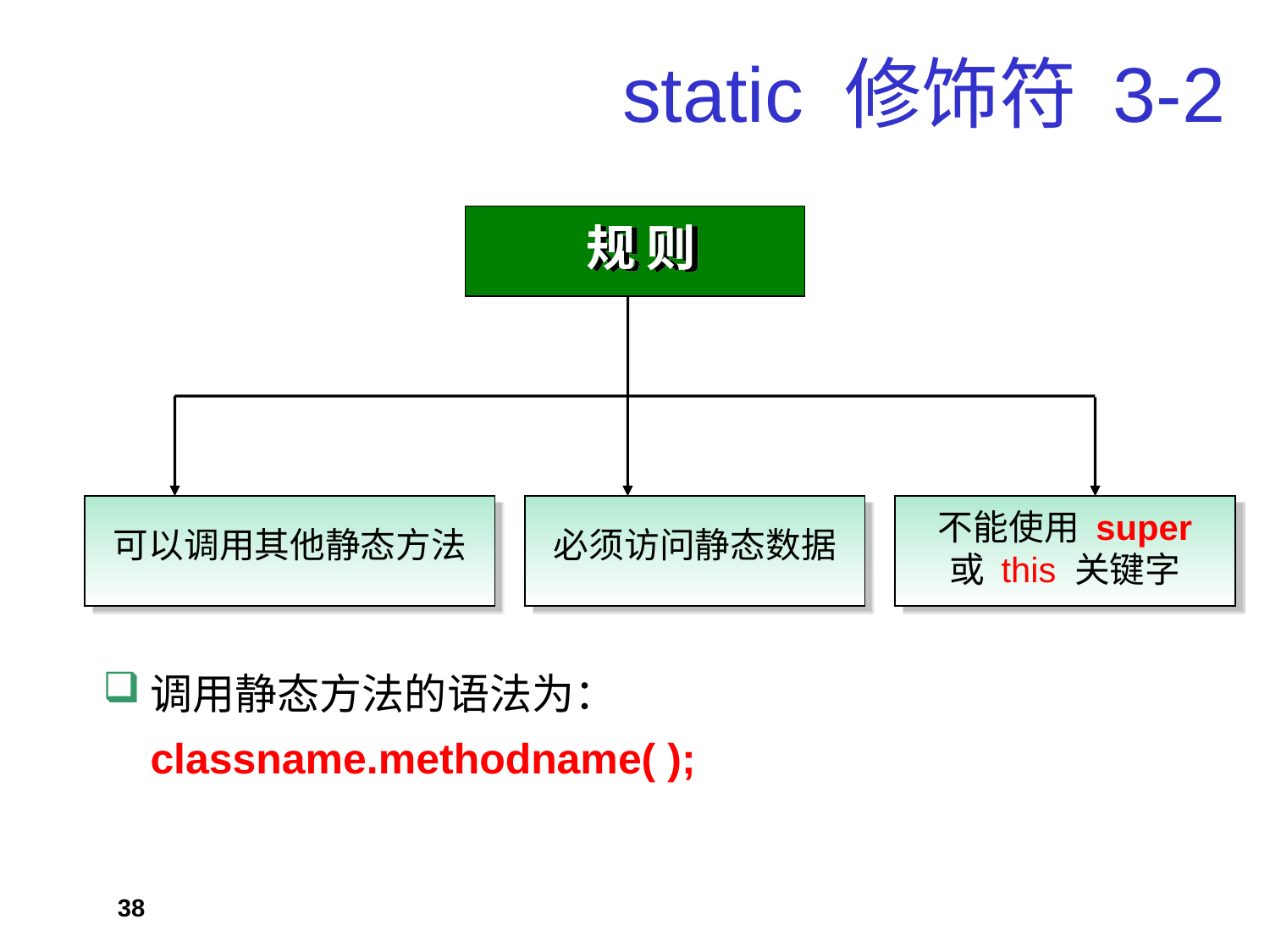

# static 修饰符 3-2

规 则

可以调用其他静态方法

必须访问静态数据

不能使用 super 或 this 关键字
调用静态方法的语法为：
    classname.methodname( );
38